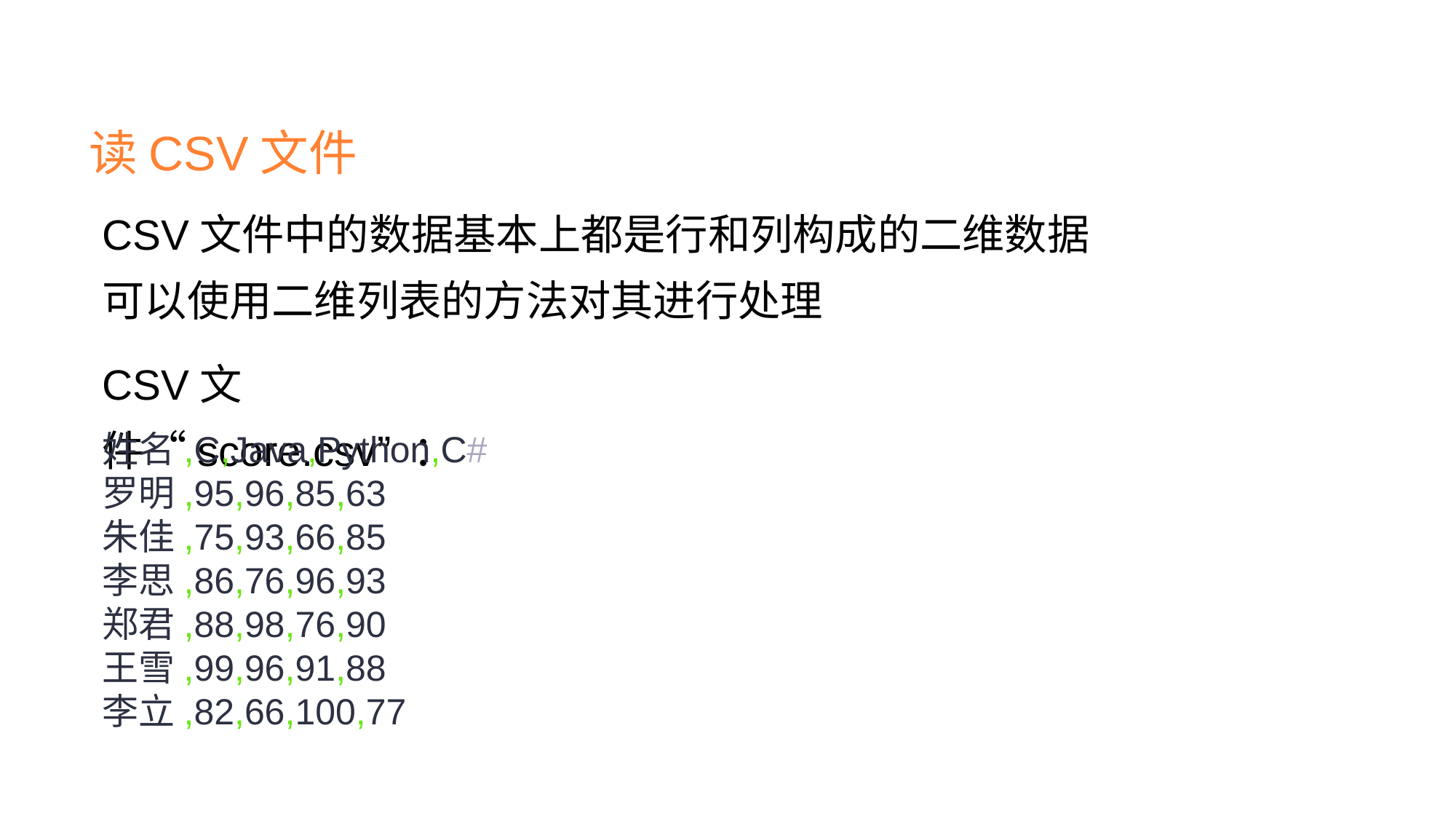

读CSV文件
CSV文件中的数据基本上都是行和列构成的二维数据
可以使用二维列表的方法对其进行处理
CSV文件“score.csv” ：
姓名,C,Java,Python,C#
罗明,95,96,85,63
朱佳,75,93,66,85
李思,86,76,96,93
郑君,88,98,76,90
王雪,99,96,91,88
李立,82,66,100,77